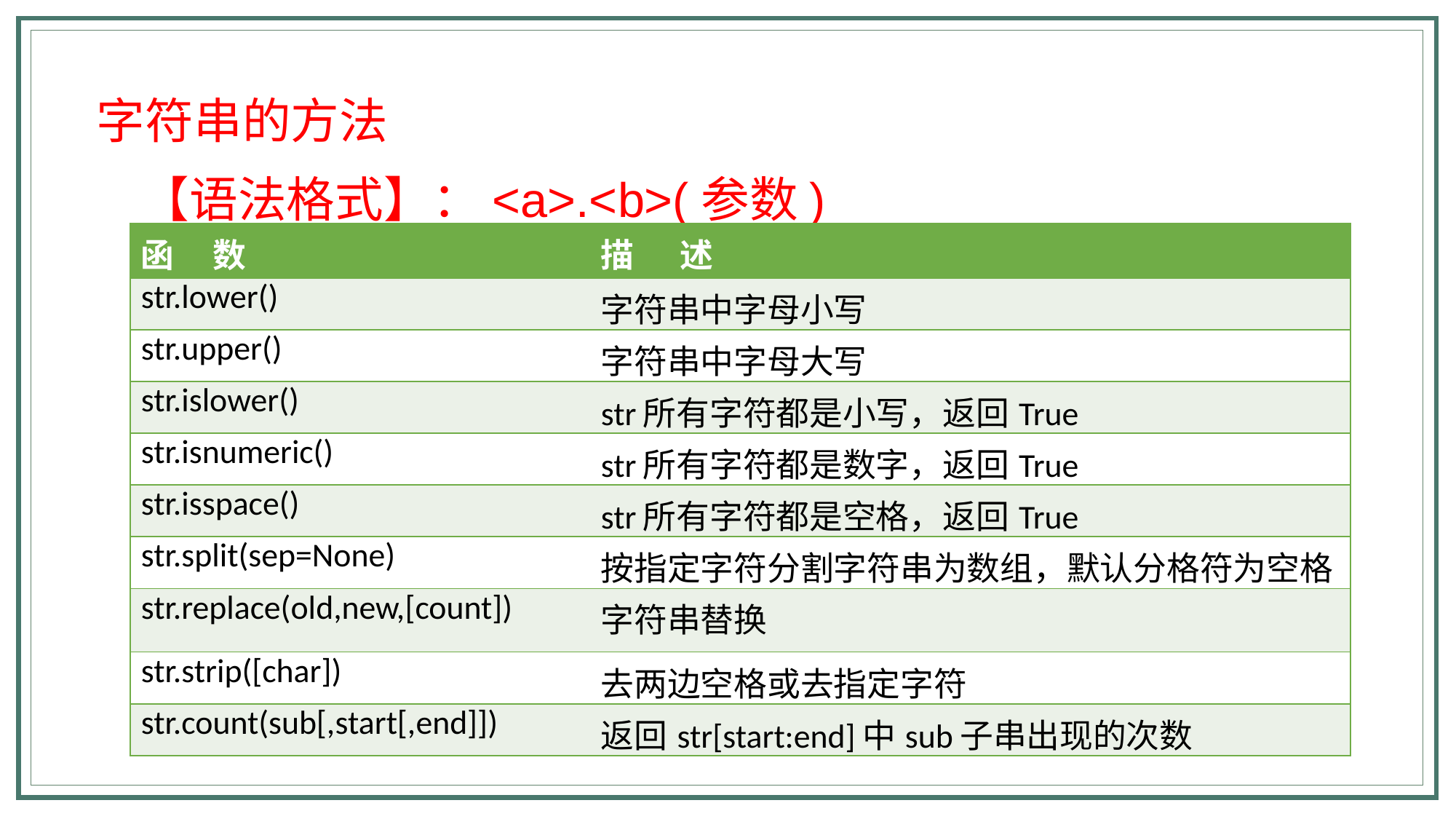

字符串的方法
【语法格式】：<a>.<b>(参数)
| 函 数 | 描 述 |
| --- | --- |
| str.lower() | 字符串中字母小写 |
| str.upper() | 字符串中字母大写 |
| str.islower() | str所有字符都是小写，返回True |
| str.isnumeric() | str所有字符都是数字，返回True |
| str.isspace() | str所有字符都是空格，返回True |
| str.split(sep=None) | 按指定字符分割字符串为数组，默认分格符为空格 |
| str.replace(old,new,[count]) | 字符串替换 |
| str.strip([char]) | 去两边空格或去指定字符 |
| str.count(sub[,start[,end]]) | 返回str[start:end]中sub子串出现的次数 |